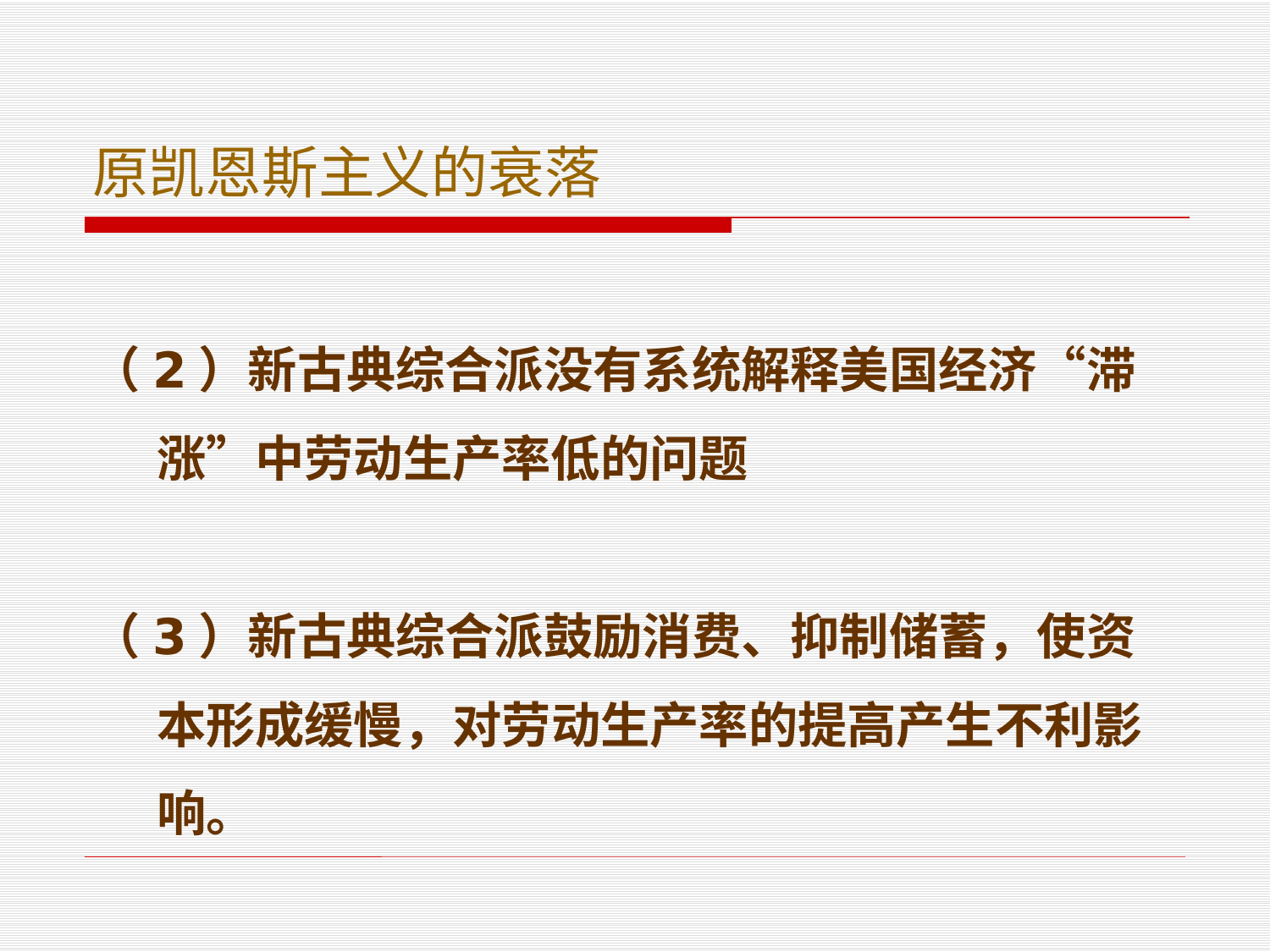

# 原凯恩斯主义的衰落

（2）新古典综合派没有系统解释美国经济“滞涨”中劳动生产率低的问题

（3）新古典综合派鼓励消费、抑制储蓄，使资本形成缓慢，对劳动生产率的提高产生不利影响。